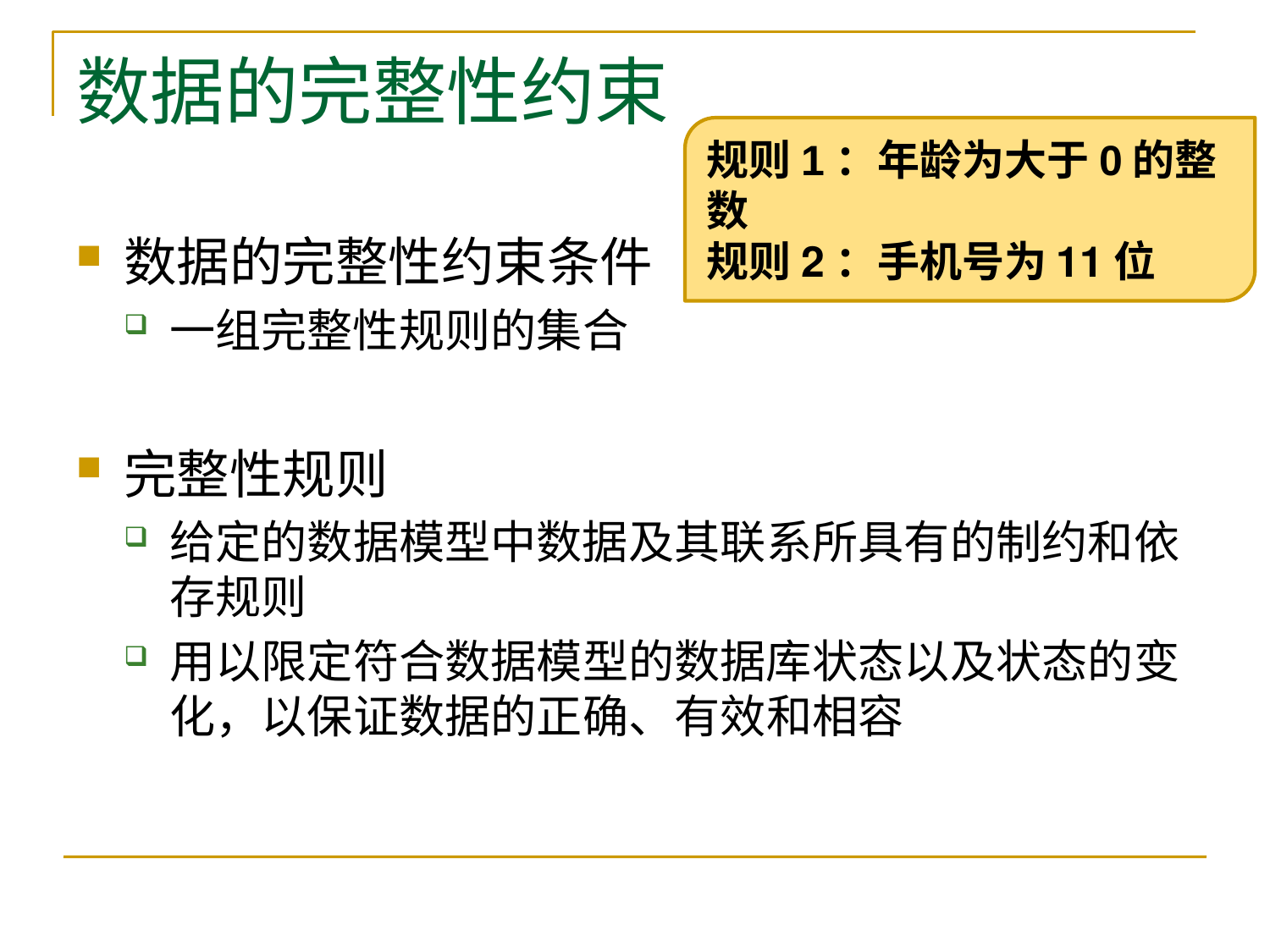

# 数据的完整性约束
规则1：年龄为大于0的整数
规则2：手机号为11位
数据的完整性约束条件
一组完整性规则的集合

完整性规则
给定的数据模型中数据及其联系所具有的制约和依存规则
用以限定符合数据模型的数据库状态以及状态的变化，以保证数据的正确、有效和相容